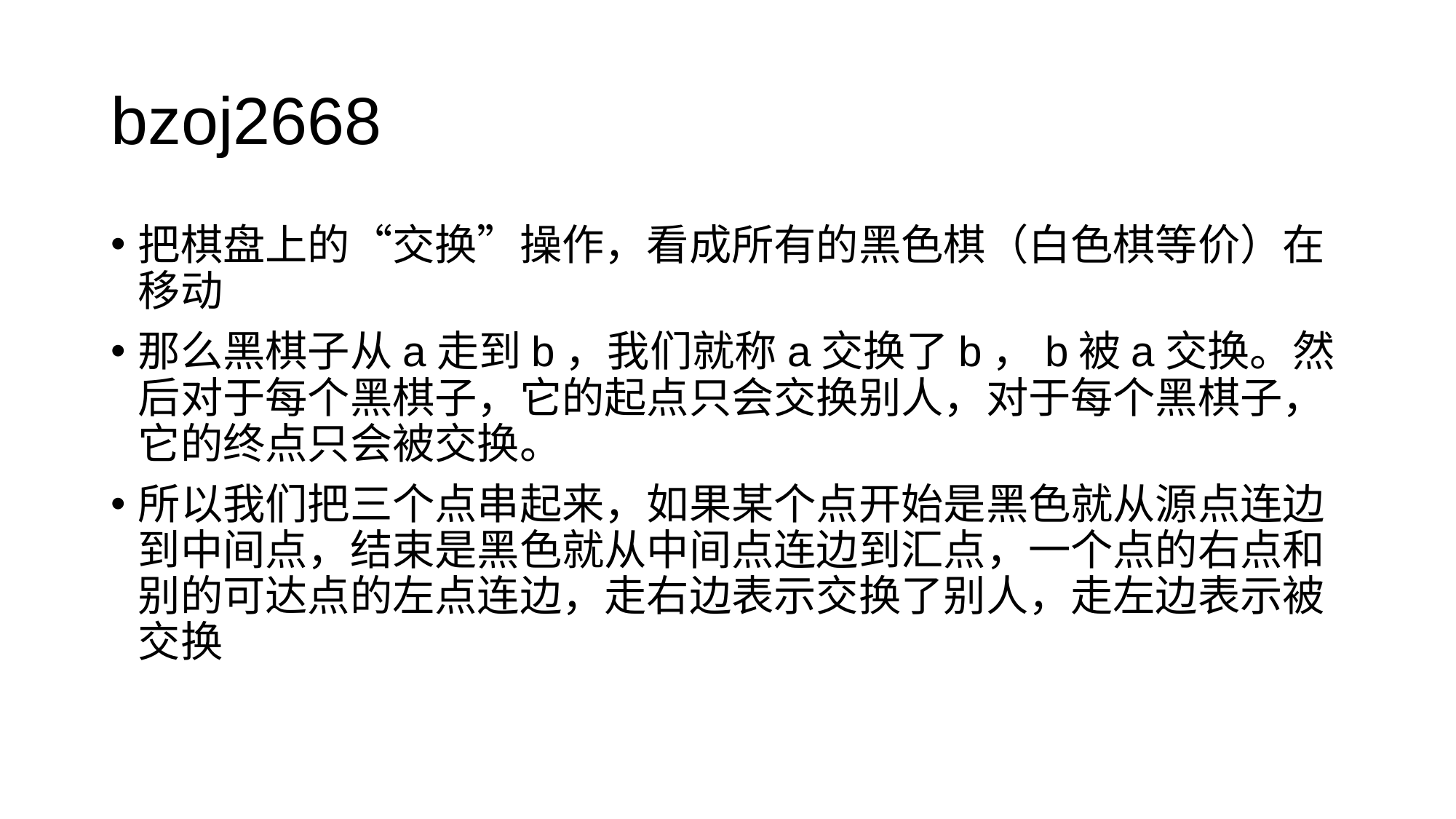

# bzoj2668
把棋盘上的“交换”操作，看成所有的黑色棋（白色棋等价）在移动
那么黑棋子从a走到b，我们就称a交换了b，b被a交换。然后对于每个黑棋子，它的起点只会交换别人，对于每个黑棋子，它的终点只会被交换。
所以我们把三个点串起来，如果某个点开始是黑色就从源点连边到中间点，结束是黑色就从中间点连边到汇点，一个点的右点和别的可达点的左点连边，走右边表示交换了别人，走左边表示被交换